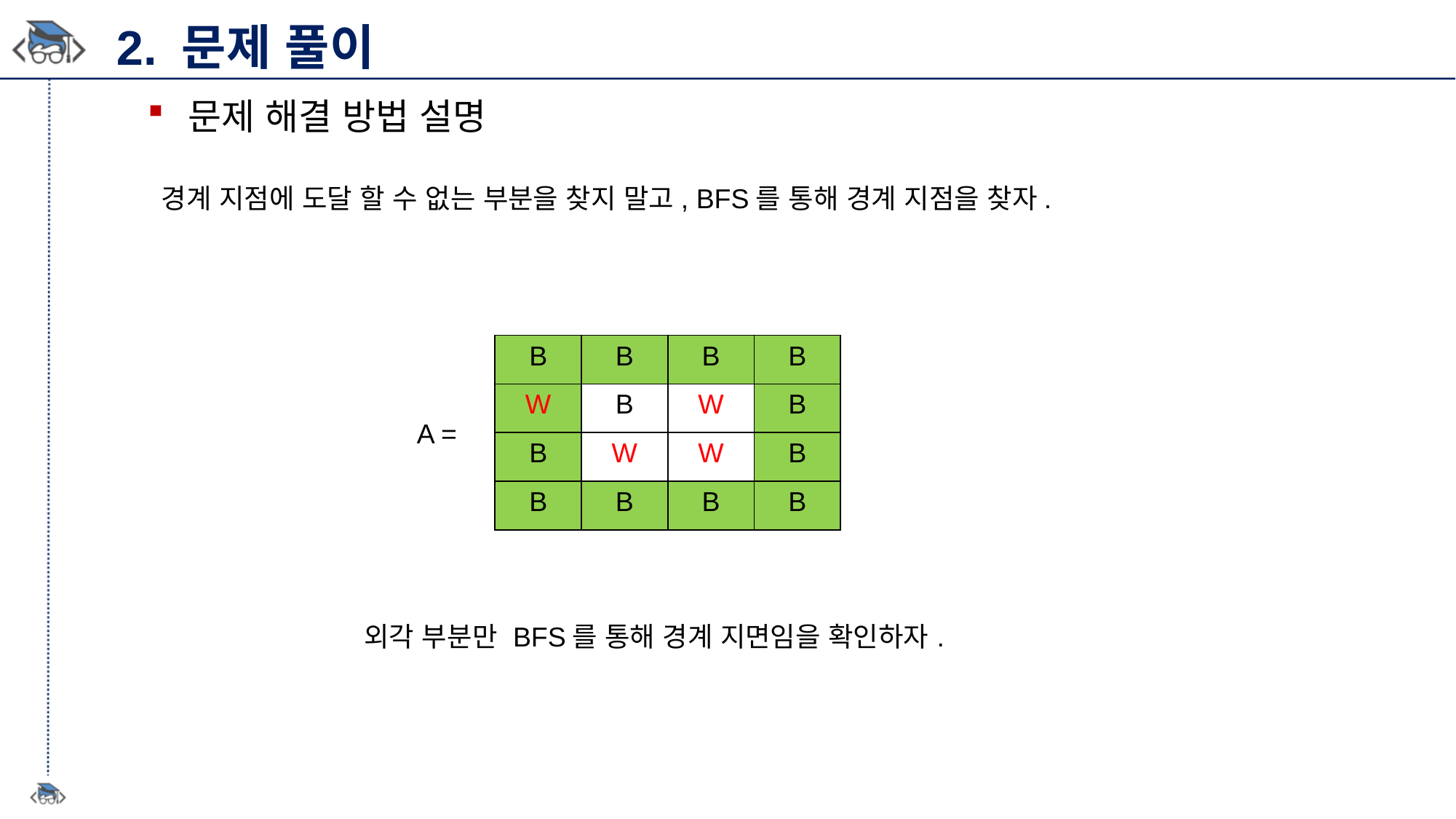

2. 문제 풀이
문제 해결 방법 설명

 경계 지점에 도달 할 수 없는 부분을 찾지 말고, BFS를 통해 경계 지점을 찾자.
| B | B | B | B |
| --- | --- | --- | --- |
| W | B | W | B |
| B | W | W | B |
| B | B | B | B |
A =
외각 부분만 BFS를 통해 경계 지면임을 확인하자.